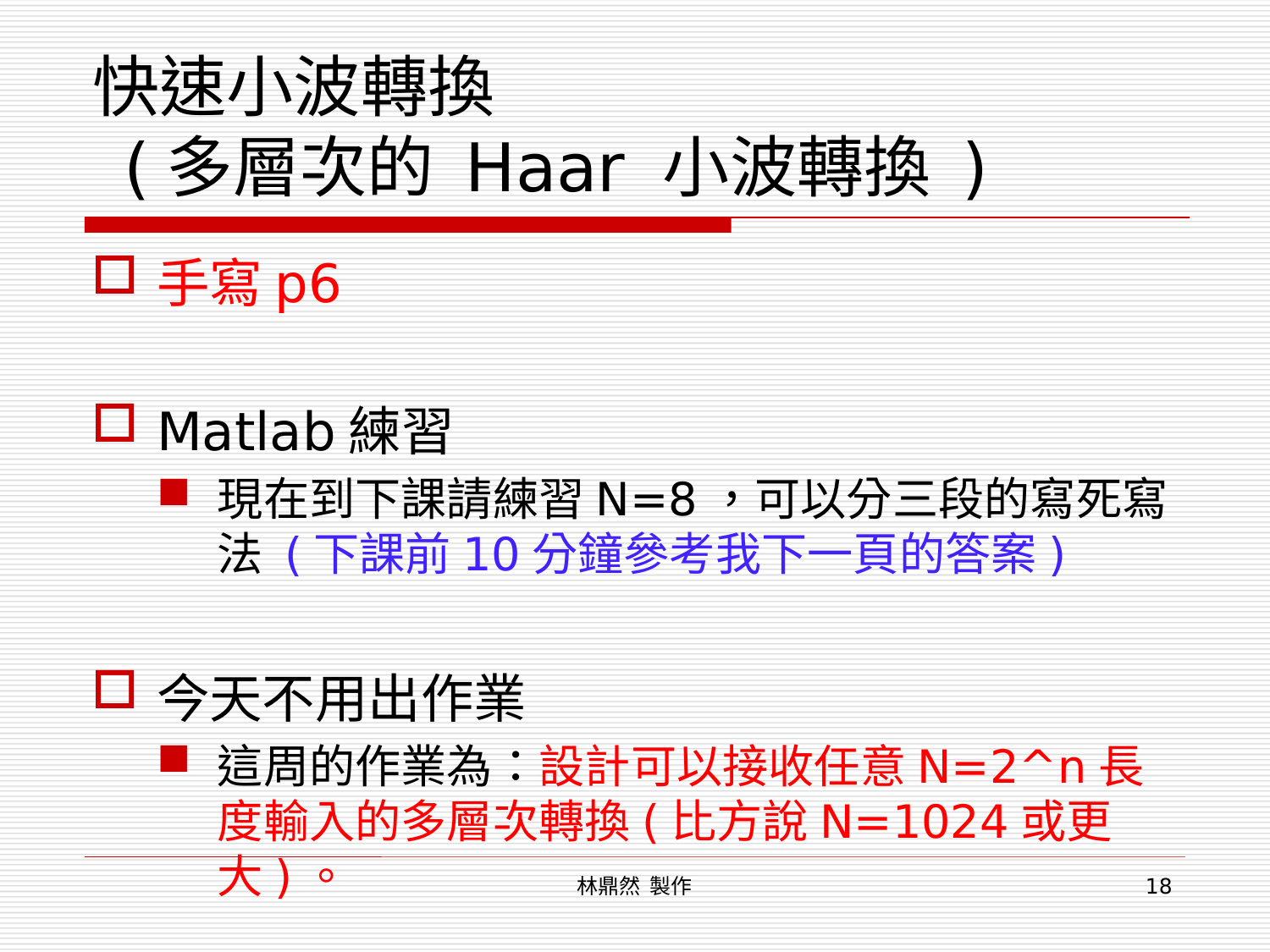

# 快速小波轉換 (多層次的 Haar 小波轉換 )
手寫p6

Matlab練習
現在到下課請練習N=8，可以分三段的寫死寫法 (下課前10分鐘參考我下一頁的答案)

今天不用出作業
這周的作業為：設計可以接收任意N=2^n長度輸入的多層次轉換(比方說N=1024或更大)。
林鼎然  製作
18